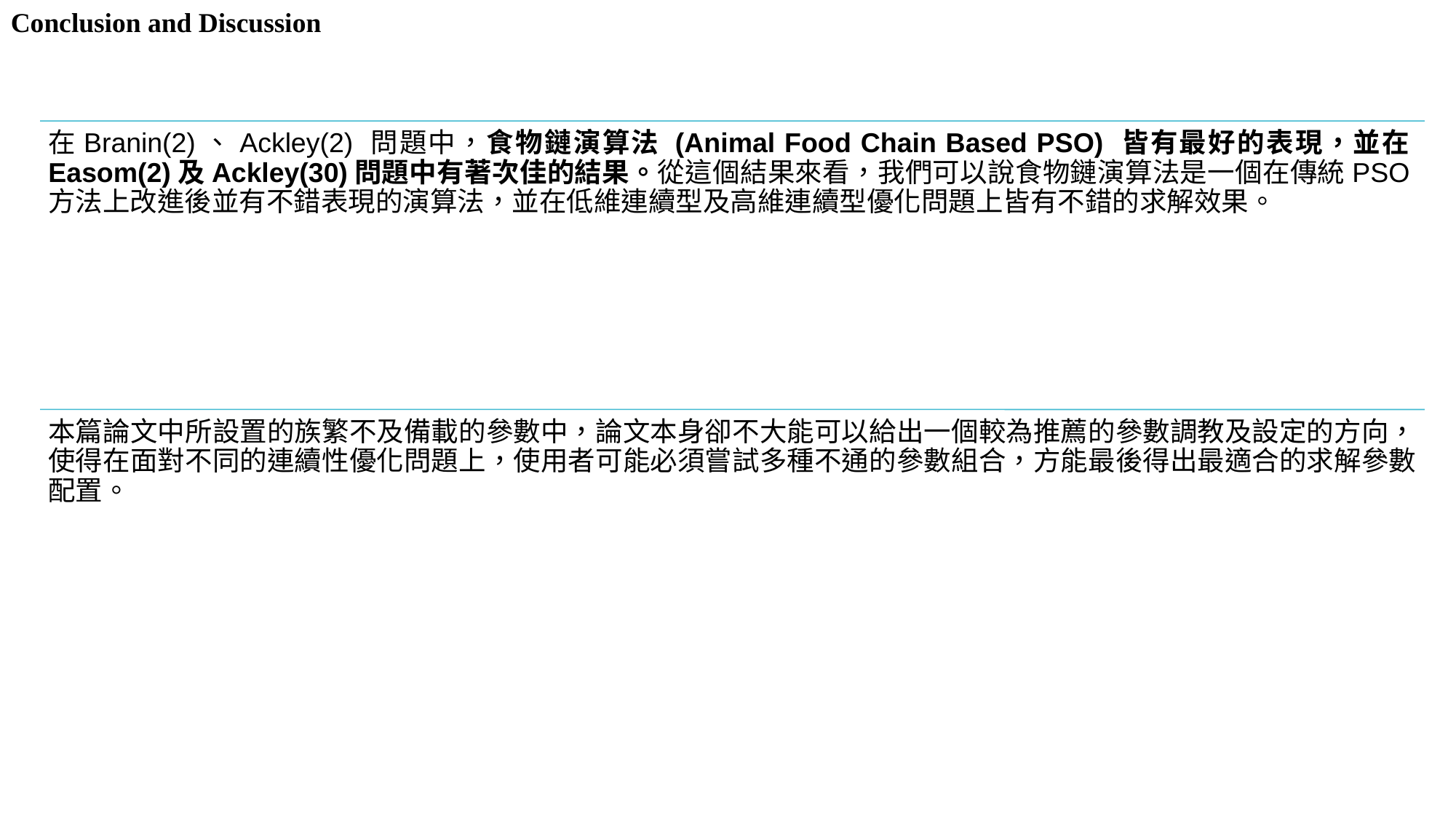

Conclusion and Discussion
在Branin(2)、Ackley(2) 問題中，食物鏈演算法 (Animal Food Chain Based PSO) 皆有最好的表現，並在Easom(2)及Ackley(30)問題中有著次佳的結果。從這個結果來看，我們可以說食物鏈演算法是一個在傳統PSO方法上改進後並有不錯表現的演算法，並在低維連續型及高維連續型優化問題上皆有不錯的求解效果。
本篇論文中所設置的族繁不及備載的參數中，論文本身卻不大能可以給出一個較為推薦的參數調教及設定的方向，使得在面對不同的連續性優化問題上，使用者可能必須嘗試多種不通的參數組合，方能最後得出最適合的求解參數配置。